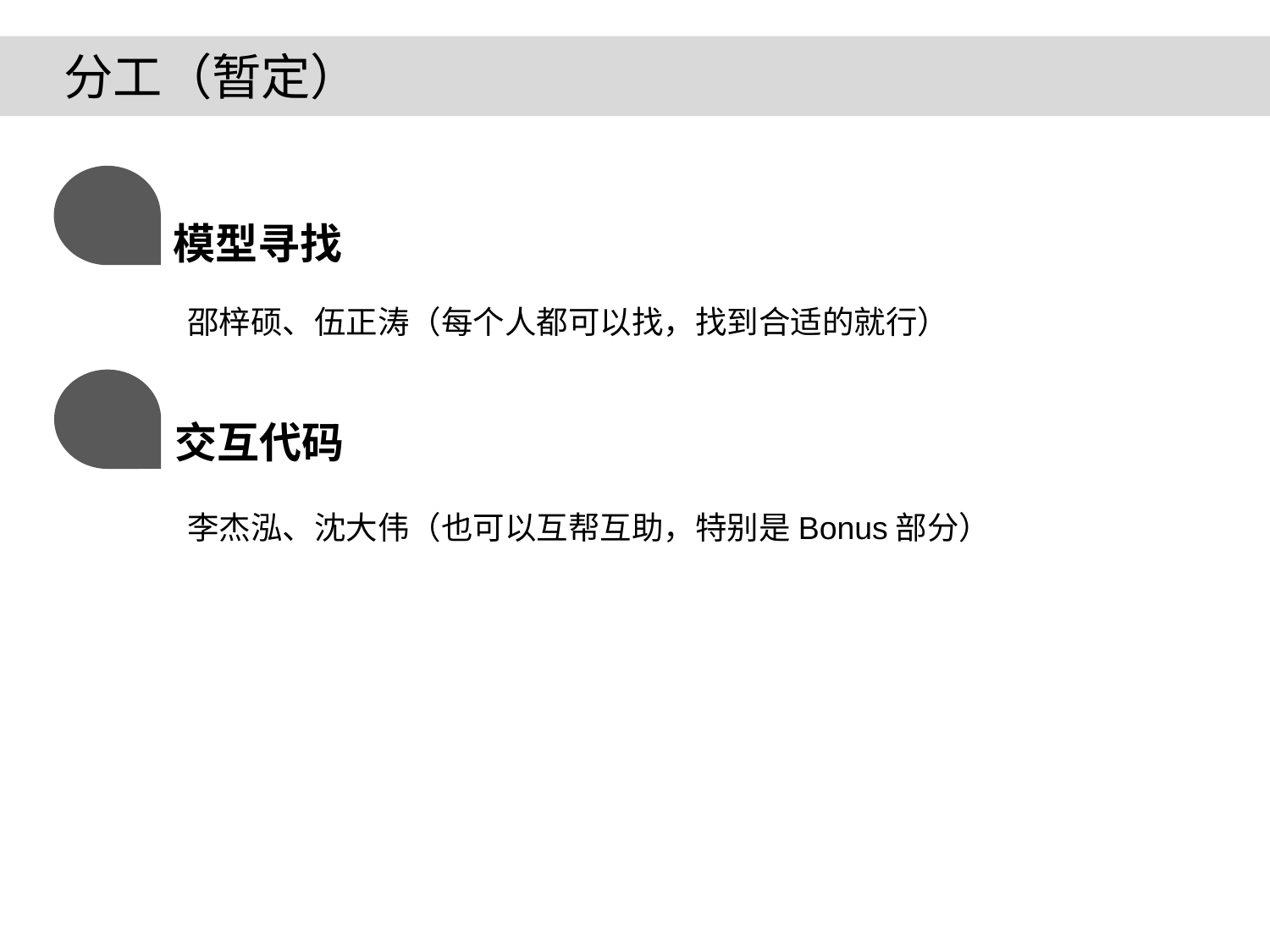

分工（暂定）

模型寻找
点击添加文本
邵梓硕、伍正涛（每个人都可以找，找到合适的就行）

交互代码
点击添加文本
李杰泓、沈大伟（也可以互帮互助，特别是Bonus部分）
点击添加文本
点击添加文本